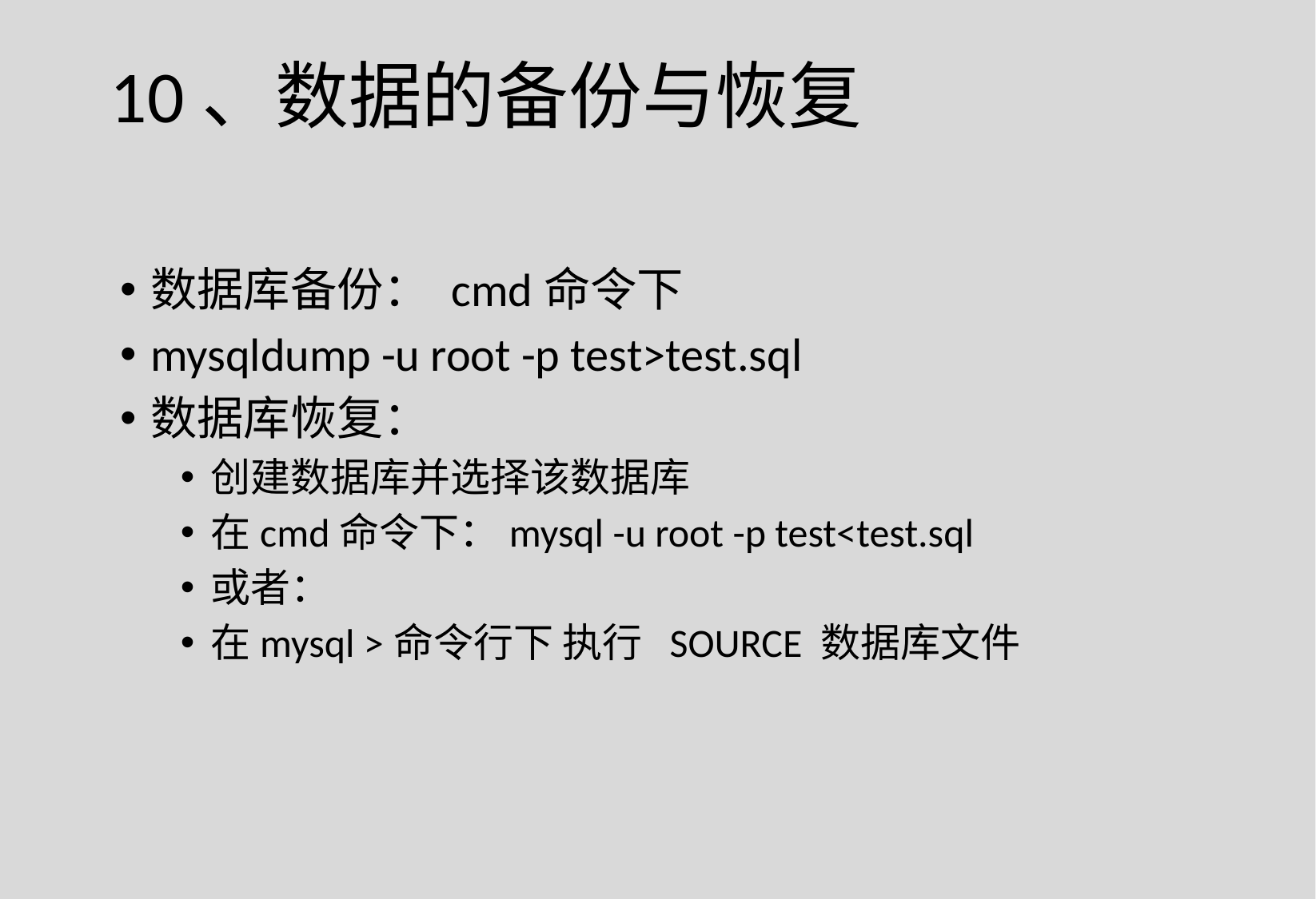

10、数据的备份与恢复
数据库备份： cmd命令下
mysqldump -u root -p test>test.sql
数据库恢复：
创建数据库并选择该数据库
在cmd命令下：mysql -u root -p test<test.sql
或者：
在mysql >命令行下 执行  SOURCE 数据库文件